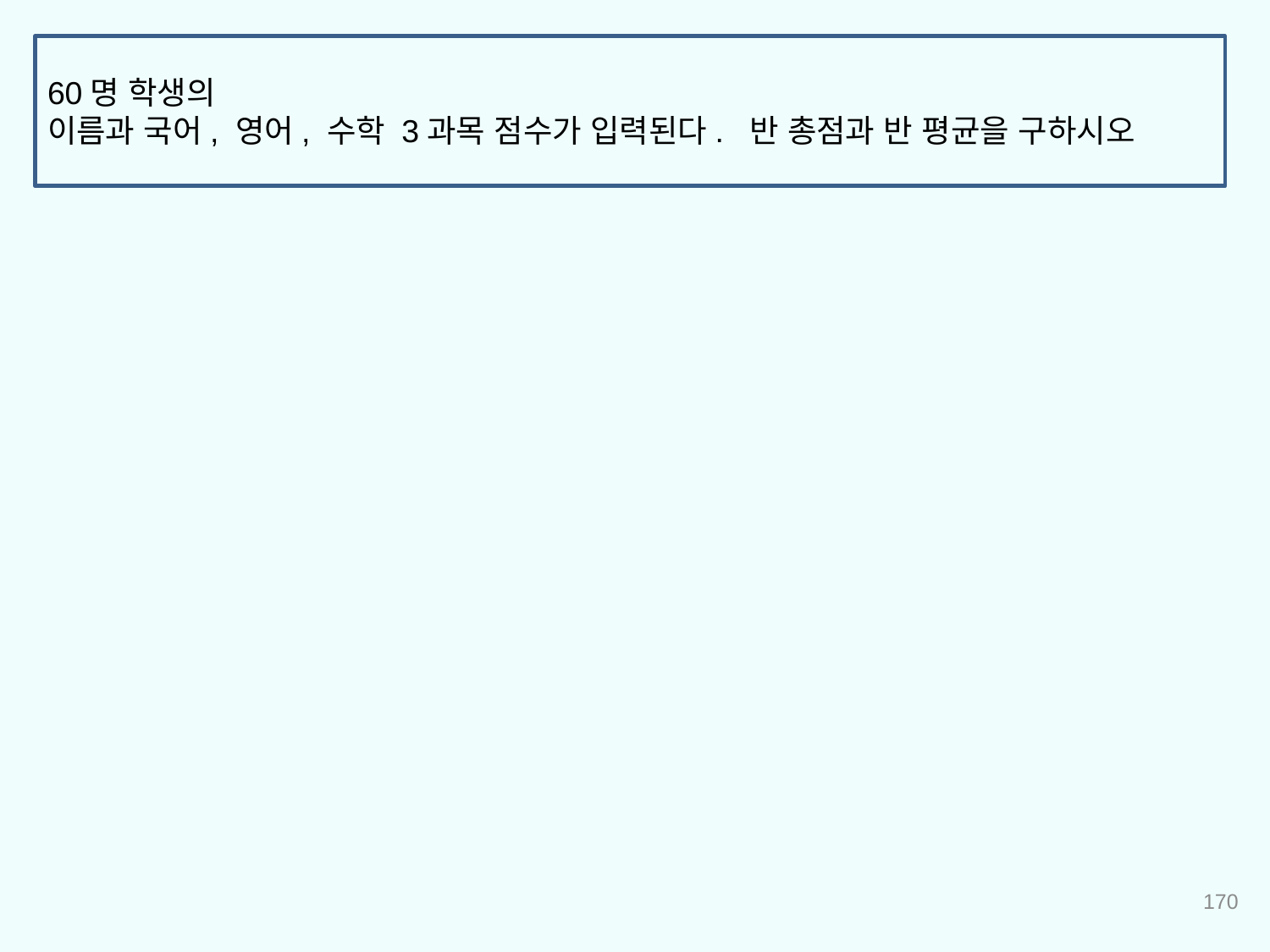

60명 학생의
이름과 국어, 영어, 수학 3과목 점수가 입력된다.  반 총점과 반 평균을 구하시오
170